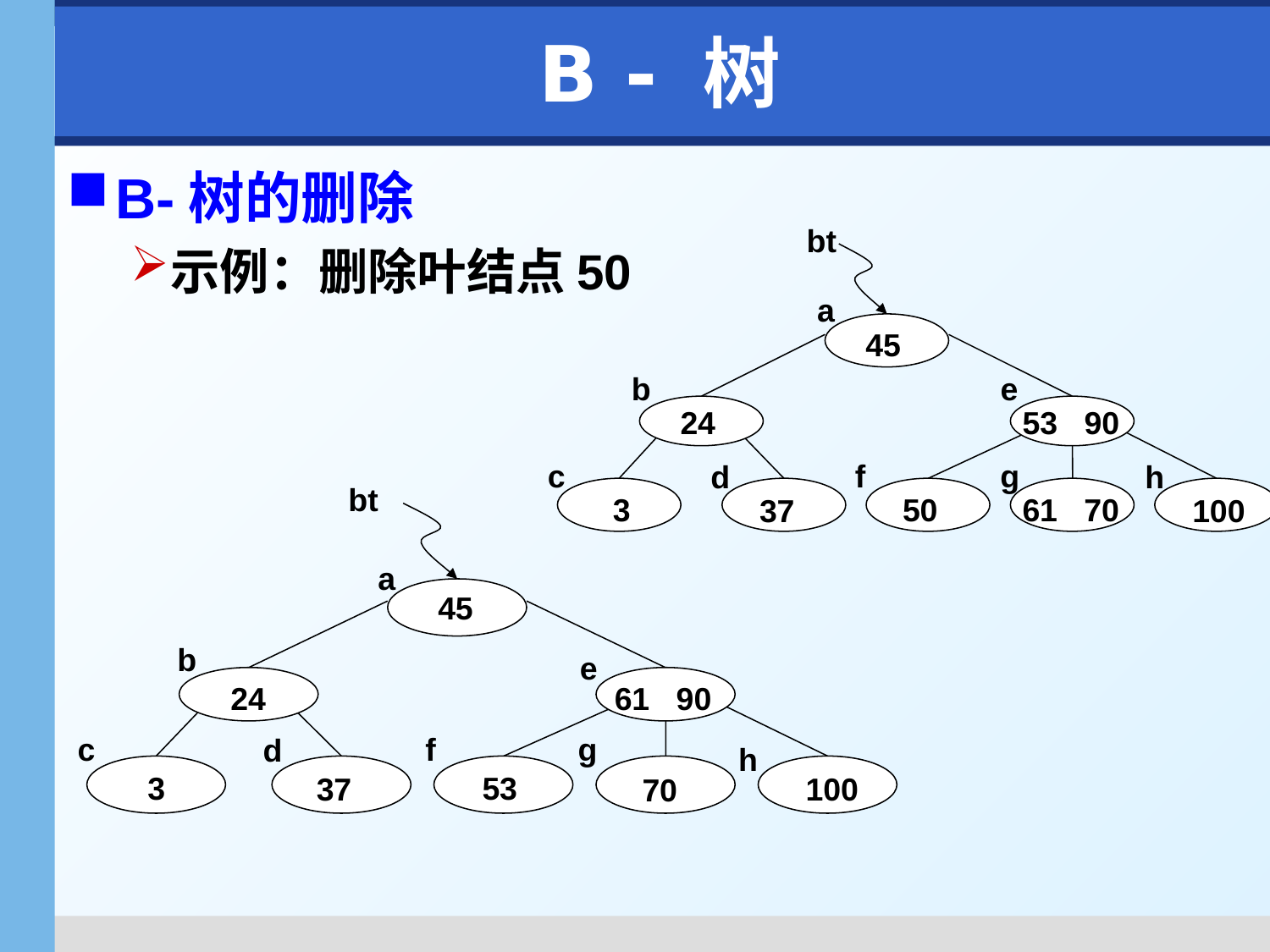

# B - 树
B-树的删除
示例：删除叶结点50
bt

a
45
b
e
24
53   90
c
f
g
d
h
3
50
61   70
37
100
bt

a
45
b
e
24
61   90
c
f
g
d
h
3
53
100
37
70